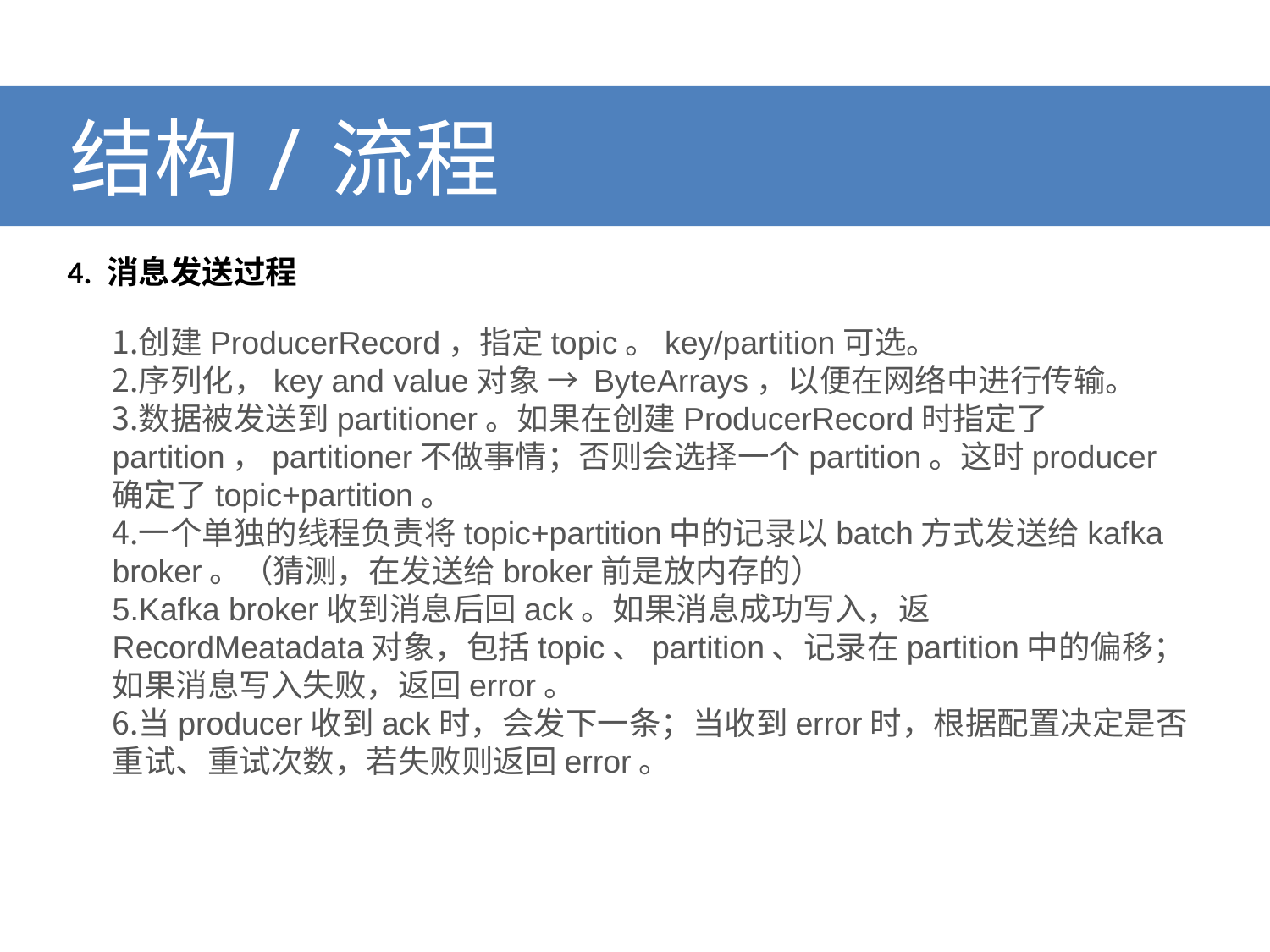

# 结构/流程
4. 消息发送过程

创建ProducerRecord，指定topic。key/partition可选。
序列化，key and value对象 → ByteArrays，以便在网络中进行传输。
数据被发送到partitioner。如果在创建ProducerRecord时指定了partition，partitioner不做事情；否则会选择一个partition。这时producer确定了topic+partition。
一个单独的线程负责将topic+partition中的记录以batch方式发送给kafka broker。（猜测，在发送给broker前是放内存的）
Kafka broker收到消息后回ack。如果消息成功写入，返RecordMeatadata对象，包括topic、partition、记录在partition中的偏移；如果消息写入失败，返回error。
当producer收到ack时，会发下一条；当收到error时，根据配置决定是否重试、重试次数，若失败则返回error。